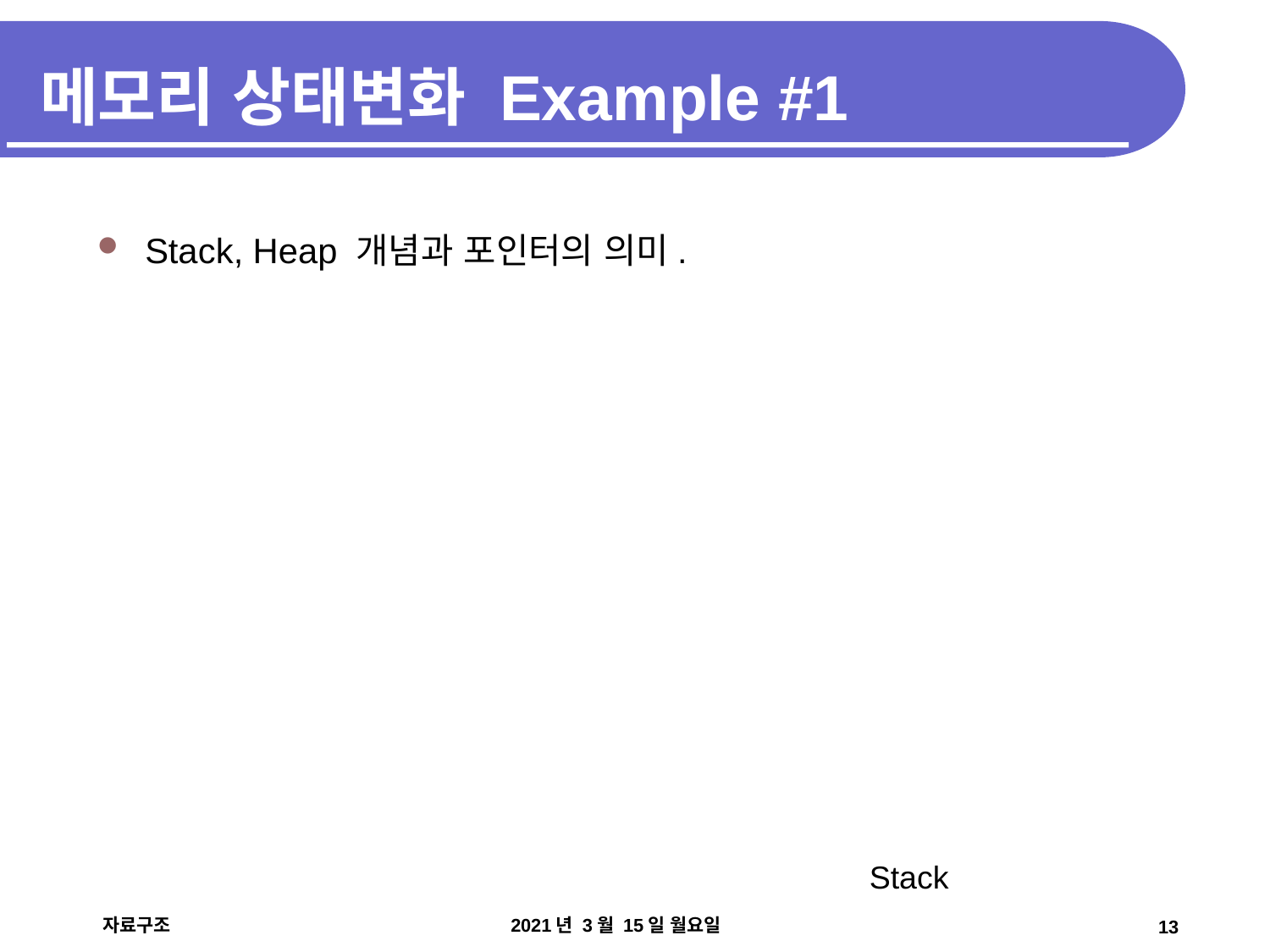

# 메모리 상태변화 Example #1
Stack, Heap 개념과 포인터의 의미.
Stack
13